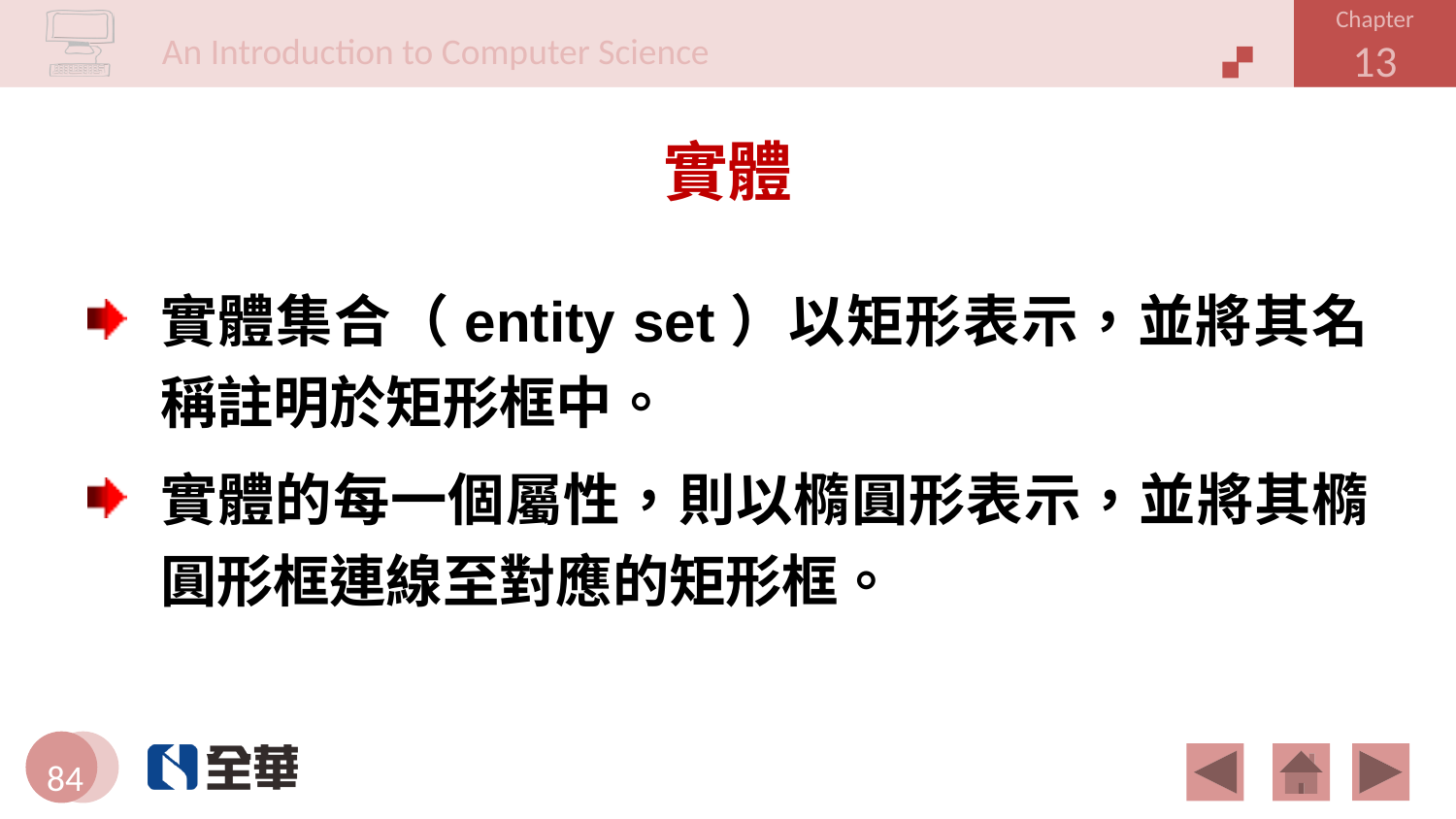

# 實體
實體集合（entity set）以矩形表示，並將其名稱註明於矩形框中。
實體的每一個屬性，則以橢圓形表示，並將其橢圓形框連線至對應的矩形框。